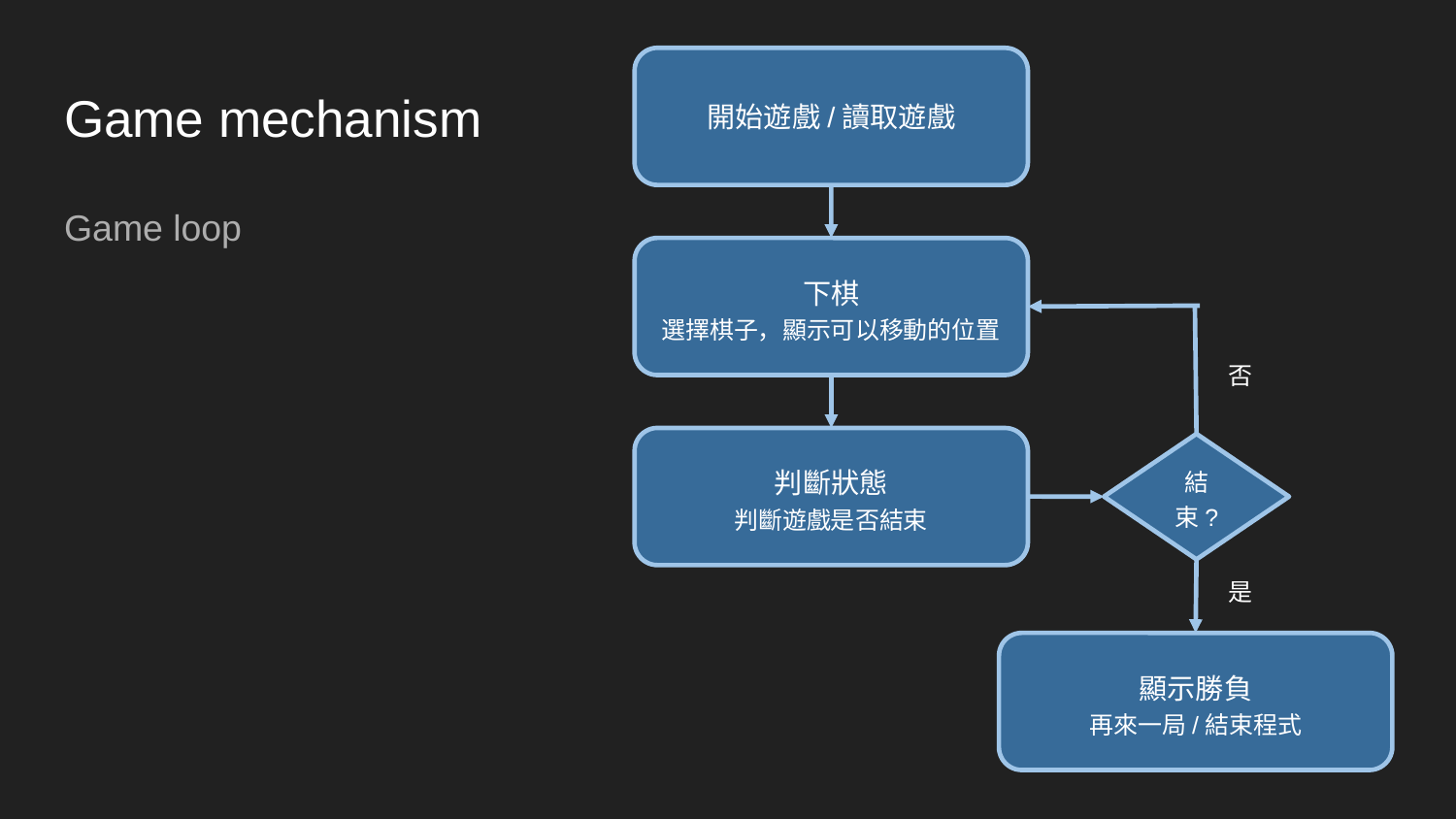

開始遊戲/讀取遊戲
# Game mechanism
Game loop
下棋
選擇棋子，顯示可以移動的位置
否
判斷狀態
判斷遊戲是否結束
結束?
是
顯示勝負
再來一局/結束程式